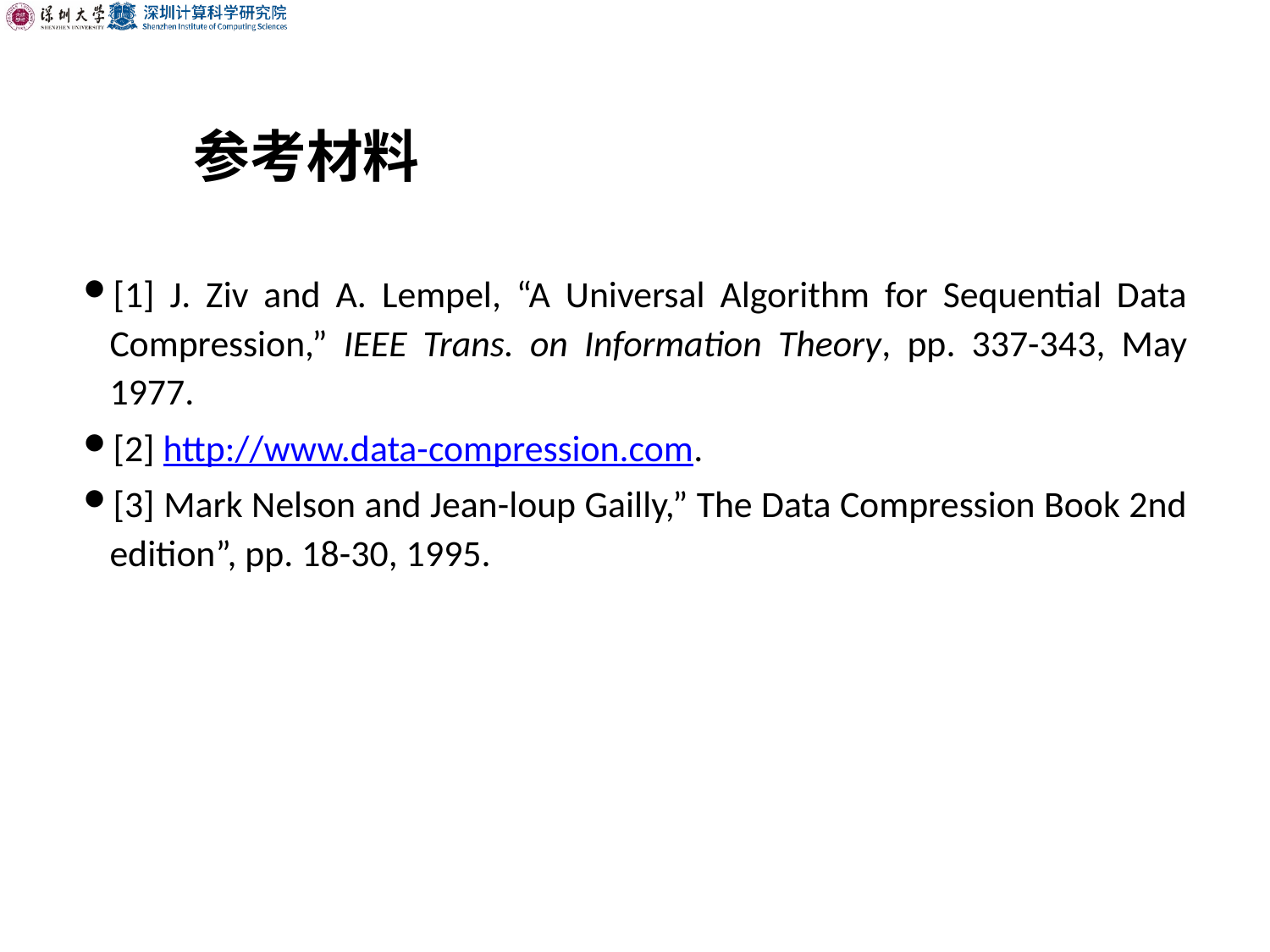

参考材料
[1] J. Ziv and A. Lempel, “A Universal Algorithm for Sequential Data Compression,” IEEE Trans. on Information Theory, pp. 337-343, May 1977.
[2] http://www.data-compression.com.
[3] Mark Nelson and Jean-loup Gailly,” The Data Compression Book 2nd edition”, pp. 18-30, 1995.